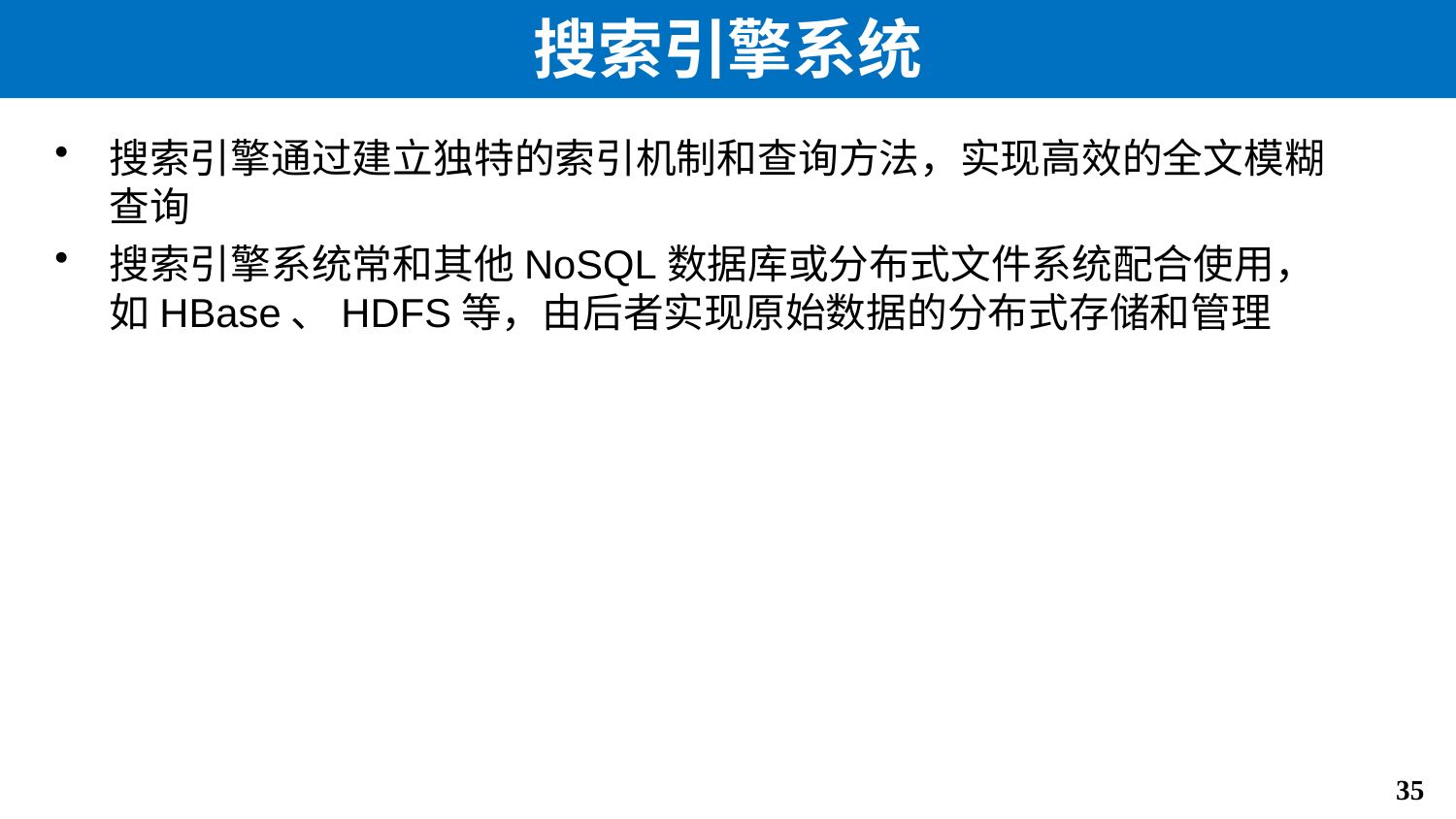

# 搜索引擎系统
搜索引擎通过建立独特的索引机制和查询方法，实现高效的全文模糊查询
搜索引擎系统常和其他NoSQL数据库或分布式文件系统配合使用，如HBase、HDFS等，由后者实现原始数据的分布式存储和管理